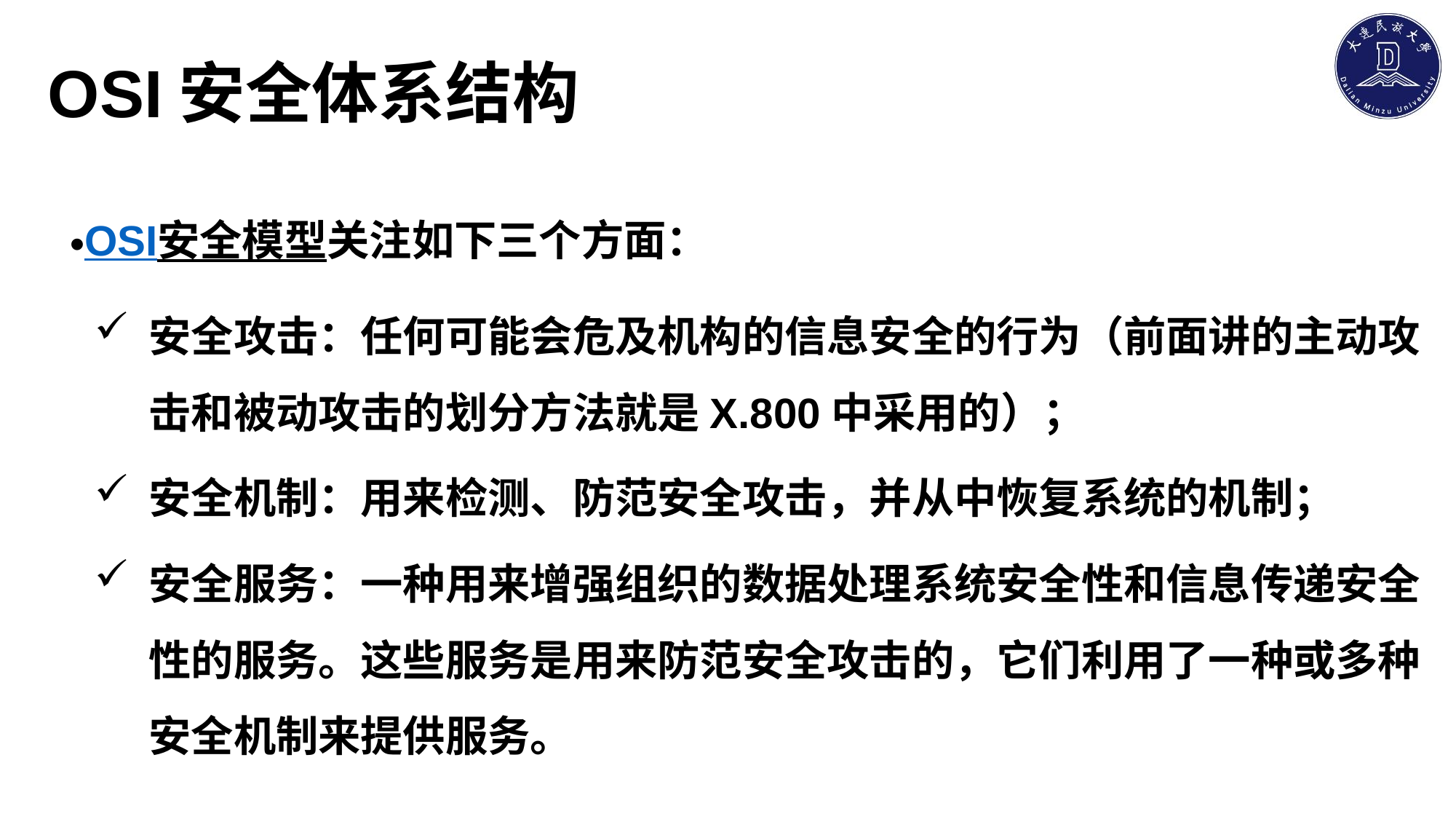

# OSI安全体系结构
OSI安全模型关注如下三个方面：
安全攻击：任何可能会危及机构的信息安全的行为（前面讲的主动攻击和被动攻击的划分方法就是X.800中采用的）；
安全机制：用来检测、防范安全攻击，并从中恢复系统的机制；
安全服务：一种用来增强组织的数据处理系统安全性和信息传递安全性的服务。这些服务是用来防范安全攻击的，它们利用了一种或多种安全机制来提供服务。